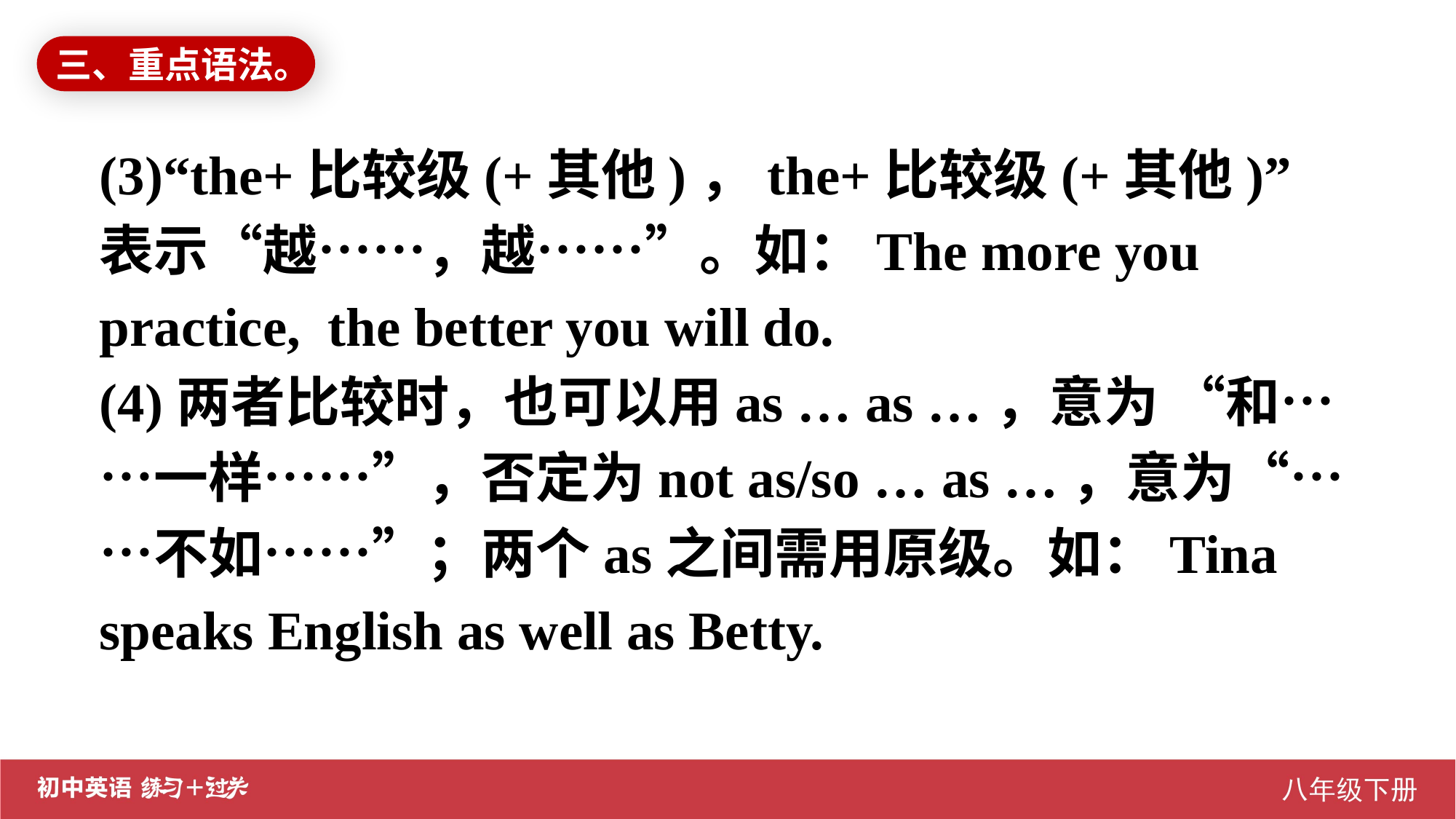

三、重点语法。
(3)“the+比较级(+其他)，the+比较级(+其他)” 表示“越……，越……”。如：The more you practice,  the better you will do.
(4)两者比较时，也可以用as … as …，意为 “和……一样……”，否定为not as/so … as …，意为“……不如……”；两个as之间需用原级。如：Tina speaks English as well as Betty.